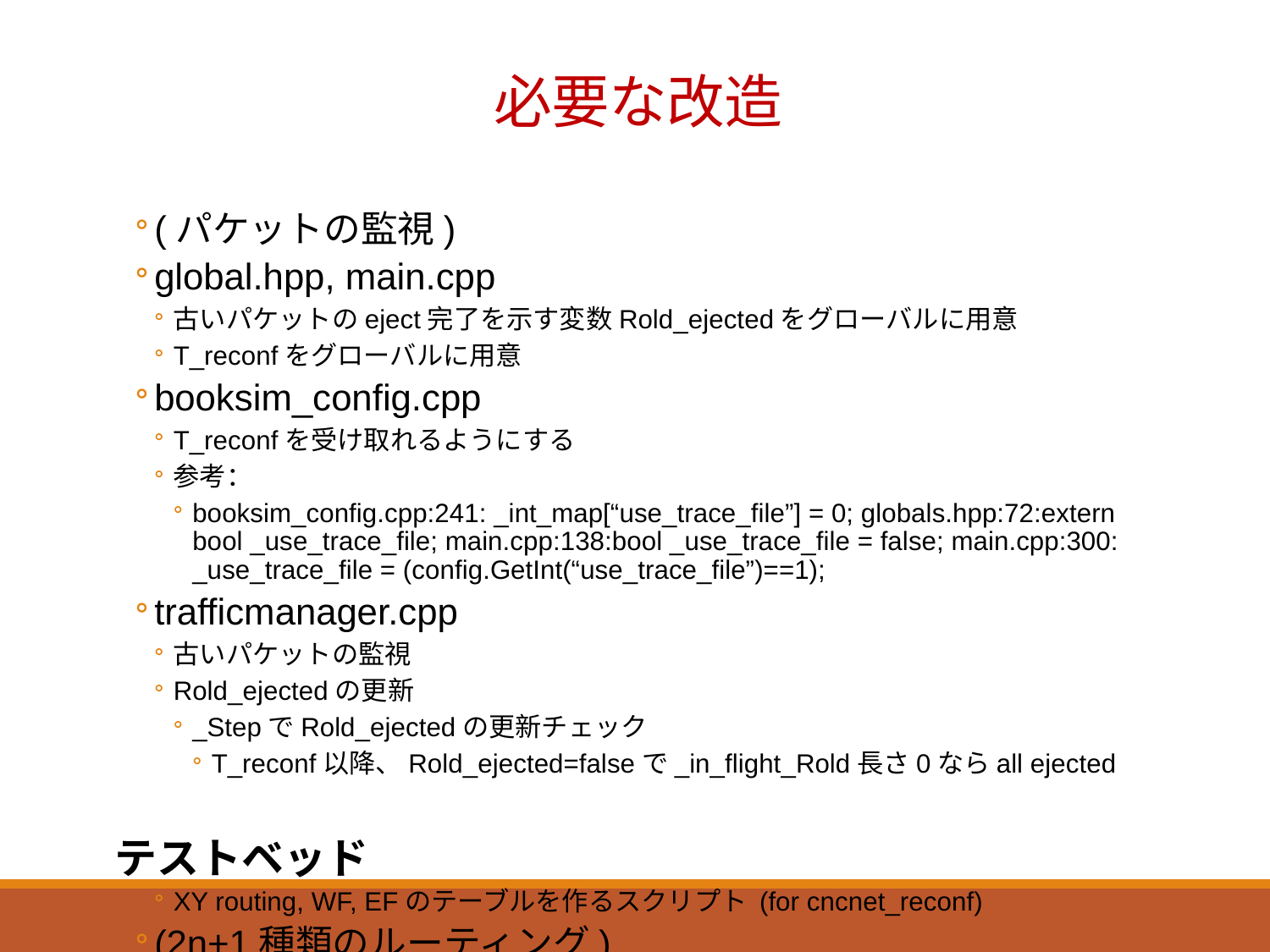

# 必要な改造
(パケットの監視)
global.hpp, main.cpp
古いパケットのeject完了を示す変数Rold_ejectedをグローバルに用意
T_reconfをグローバルに用意
booksim_config.cpp
T_reconfを受け取れるようにする
参考：
booksim_config.cpp:241: _int_map[“use_trace_file”] = 0; globals.hpp:72:extern bool _use_trace_file; main.cpp:138:bool _use_trace_file = false; main.cpp:300: _use_trace_file = (config.GetInt(“use_trace_file”)==1);
trafficmanager.cpp
古いパケットの監視
Rold_ejectedの更新
_StepでRold_ejectedの更新チェック
T_reconf以降、Rold_ejected=falseで_in_flight_Rold長さ0ならall ejected
テストベッド
XY routing, WF, EFのテーブルを作るスクリプト (for cncnet_reconf)
(2n+1種類のルーティング)
routefunc.{cpp,hpp}に
global_routing_table_ionvpのvector global_routing_tables_ionvp_vec を用意
network/reconf_route.{cpp,hpp}
global_routing_tables_ionvp_vecを用意
ファイル読込、テーブル生成
routing_table_fileに、全ルーティングテーブルのファイル名と切り替えタイミングを記述
  R_0.rt 100      # 開始時刻+100cycleでR_int01に切り替え
  R_int01.rt 150  # R_0を用いるパケットがeject完了後+150cycleでR_1に切り替え
  R_1.rt 100      # 開始時刻+100cycleでR_int12に切り替え
  R_int12.rt 150  # R_1を用いるパケットがeject完了後+150cycleでR_2に切り替え
  R_2.rt -1       # R_2のまま変更せず、最後まで実行
例
  2dmesh_2_2_wf.rt 100  # 開始時刻+100cycleでXY routingに切り替え
  2dmesh_2_2_xy.rt 150  # R_0を用いるパケットがeject完了後+150cycleでEast Firstに切り替え
  2dmesh_2_2_ef.rt -1   # 最後まで実行
main.cpp
reconf_routeを追加
(ルーティングの切り替え)
flitのinjection timeとRold_ejectedの状態で引くテーブルを変える